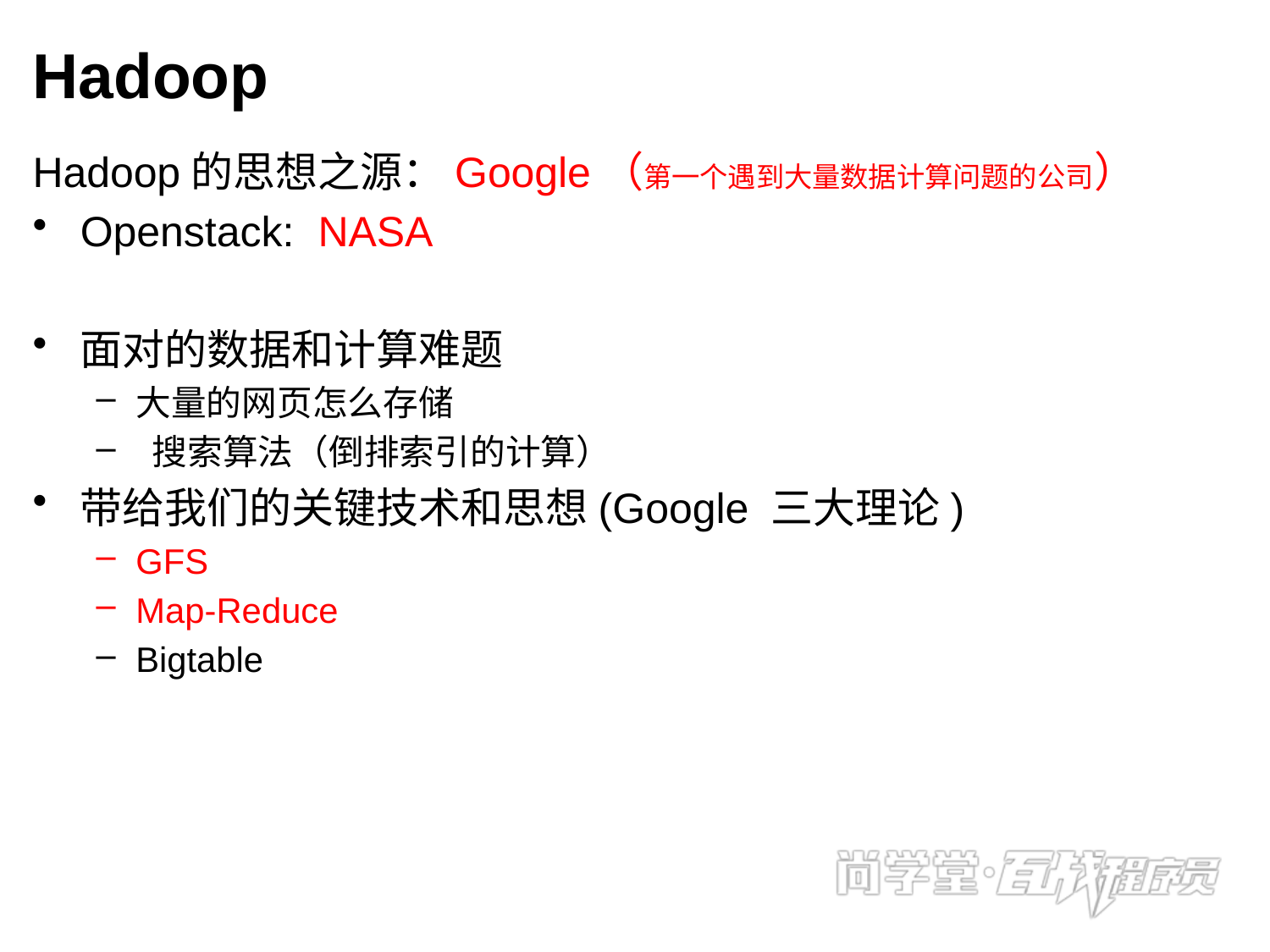

# Hadoop
Hadoop的思想之源：Google（第一个遇到大量数据计算问题的公司）
Openstack:  NASA

面对的数据和计算难题
大量的网页怎么存储
 搜索算法（倒排索引的计算）
带给我们的关键技术和思想(Google 三大理论)
GFS
Map-Reduce
Bigtable